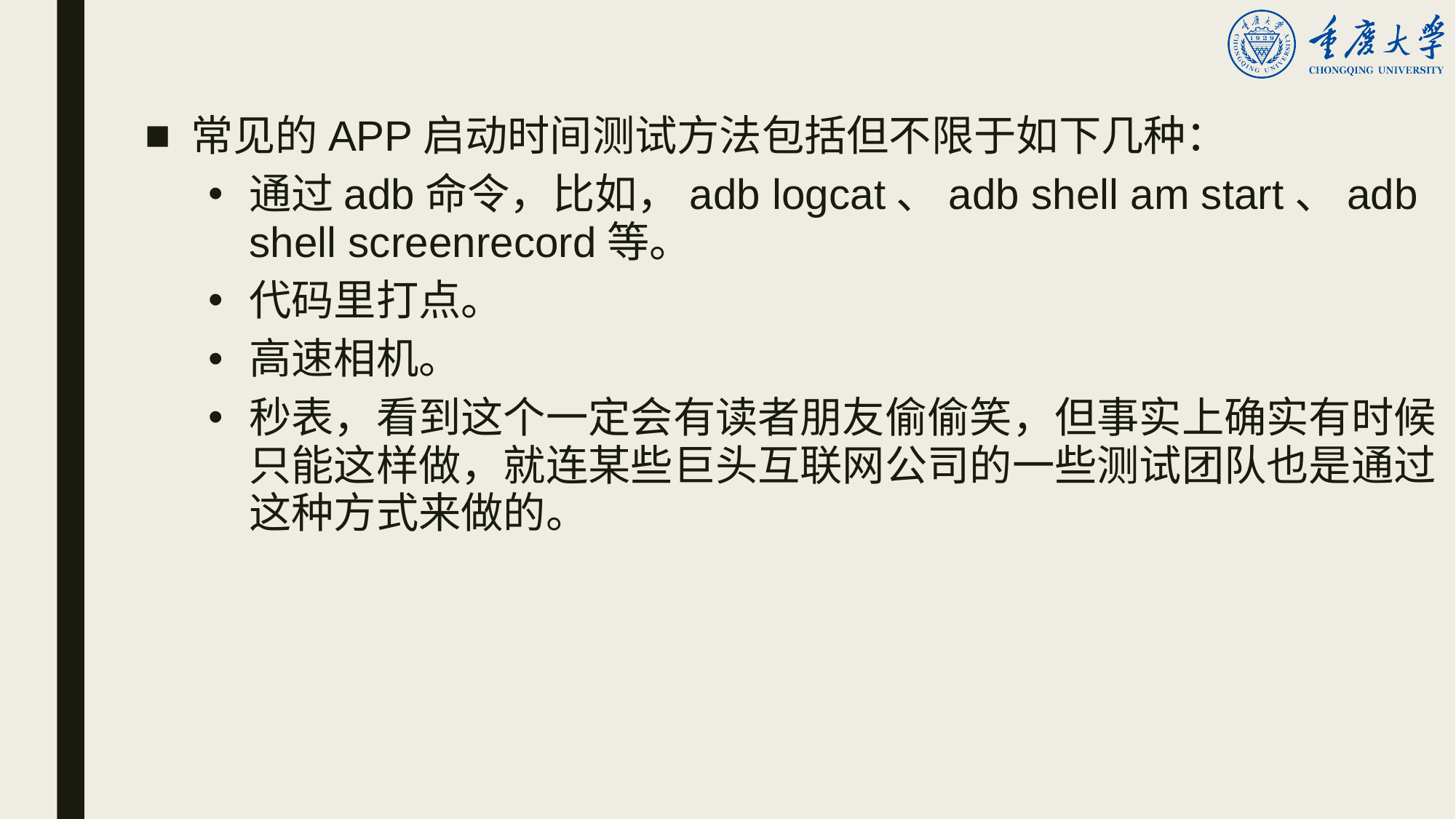

常见的APP启动时间测试方法包括但不限于如下几种：
通过adb命令，比如，adb logcat、adb shell am start、adb shell screenrecord等。
代码里打点。
高速相机。
秒表，看到这个一定会有读者朋友偷偷笑，但事实上确实有时候只能这样做，就连某些巨头互联网公司的一些测试团队也是通过这种方式来做的。